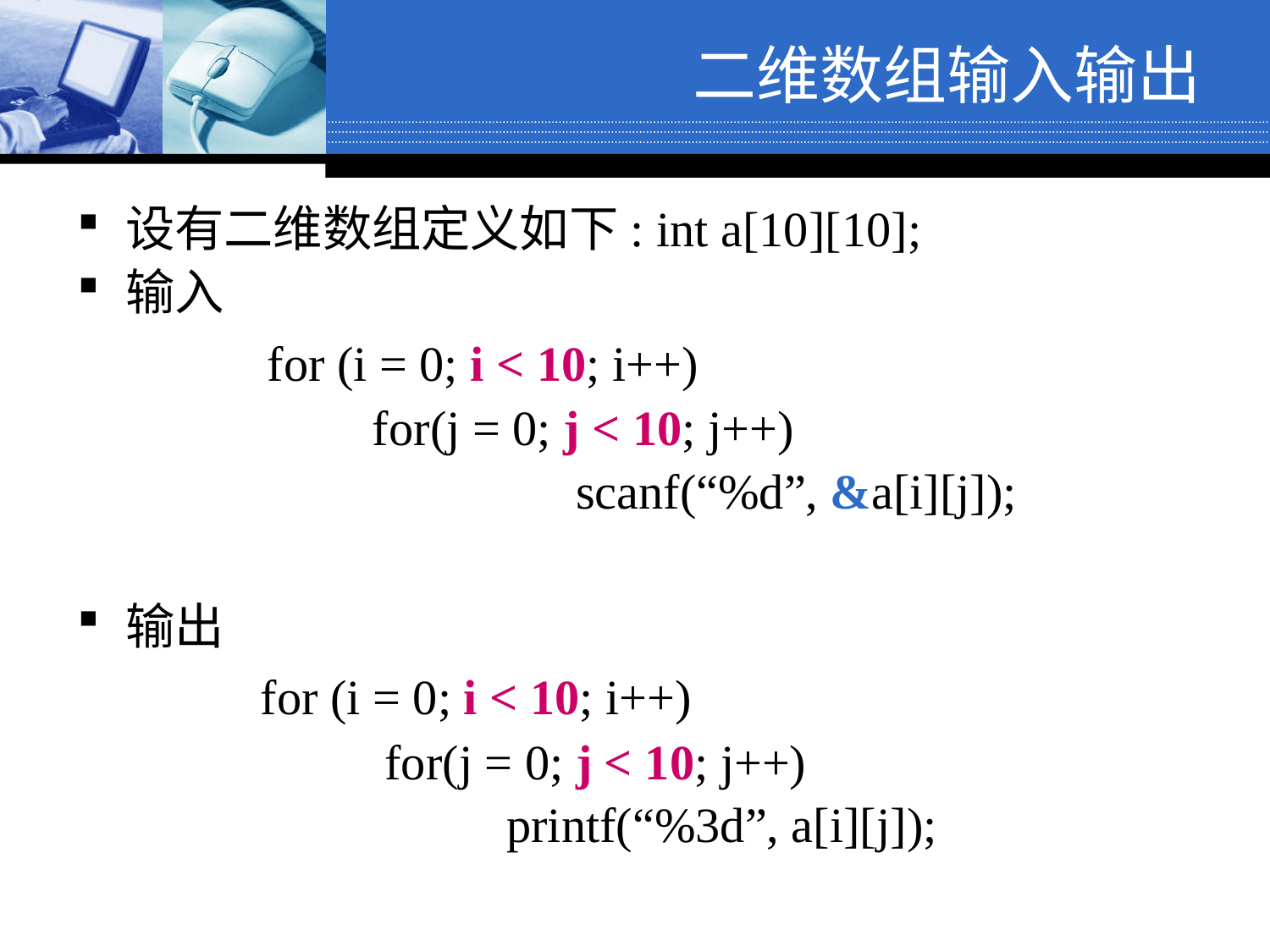

# 二维数组输入输出
设有二维数组定义如下: int a[10][10];
输入
	          for (i = 0; i < 10; i++)
                        for(j = 0; j < 10; j++)
    		                scanf(“%d”, &a[i][j]);

输出
	           for (i = 0; i < 10; i++)
                         for(j = 0; j < 10; j++)
	                      	printf(“%3d”, a[i][j]);